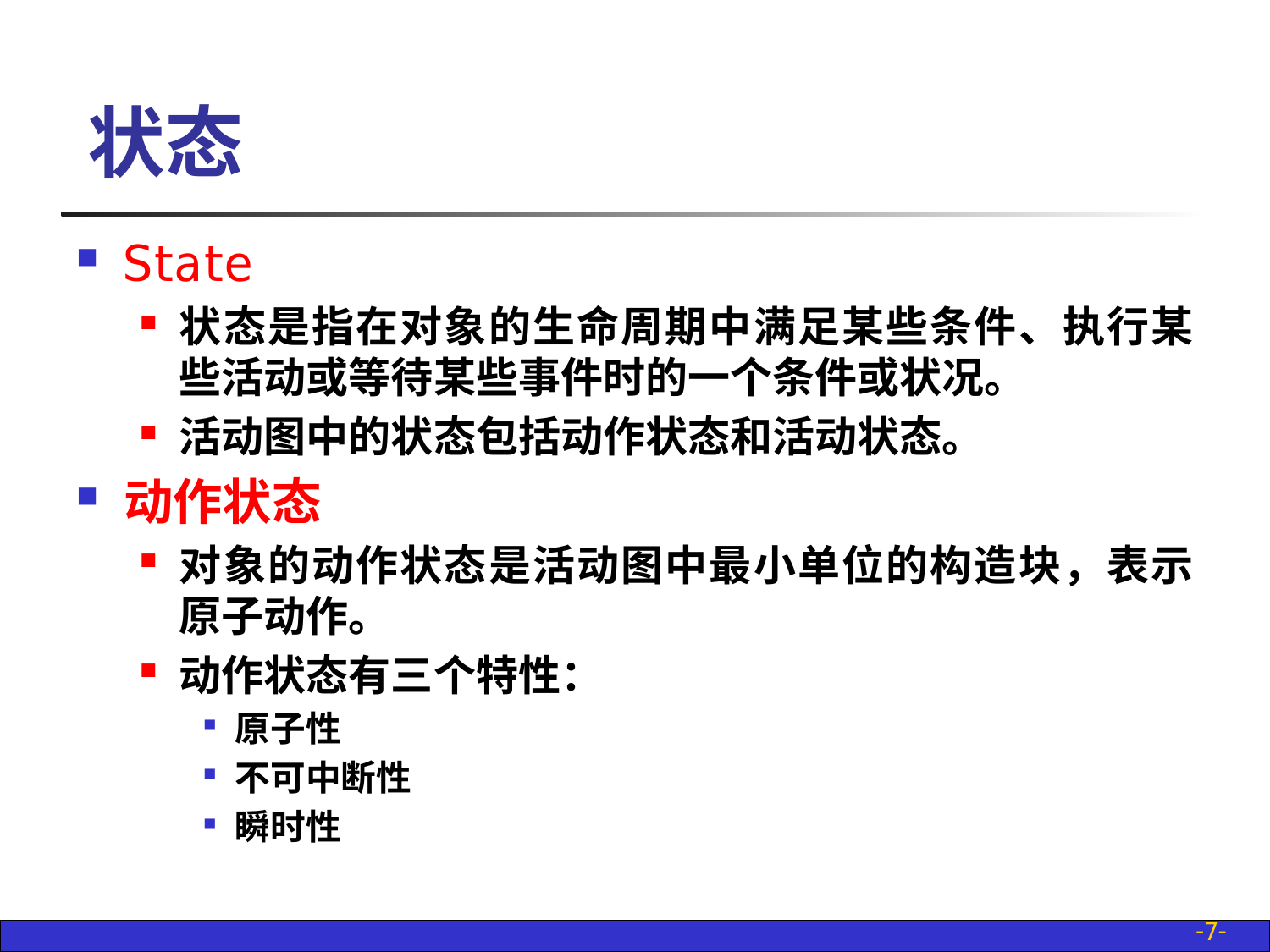

状态
State
状态是指在对象的生命周期中满足某些条件、执行某些活动或等待某些事件时的一个条件或状况。
活动图中的状态包括动作状态和活动状态。
动作状态
对象的动作状态是活动图中最小单位的构造块，表示原子动作。
动作状态有三个特性：
原子性
不可中断性
瞬时性
-7-